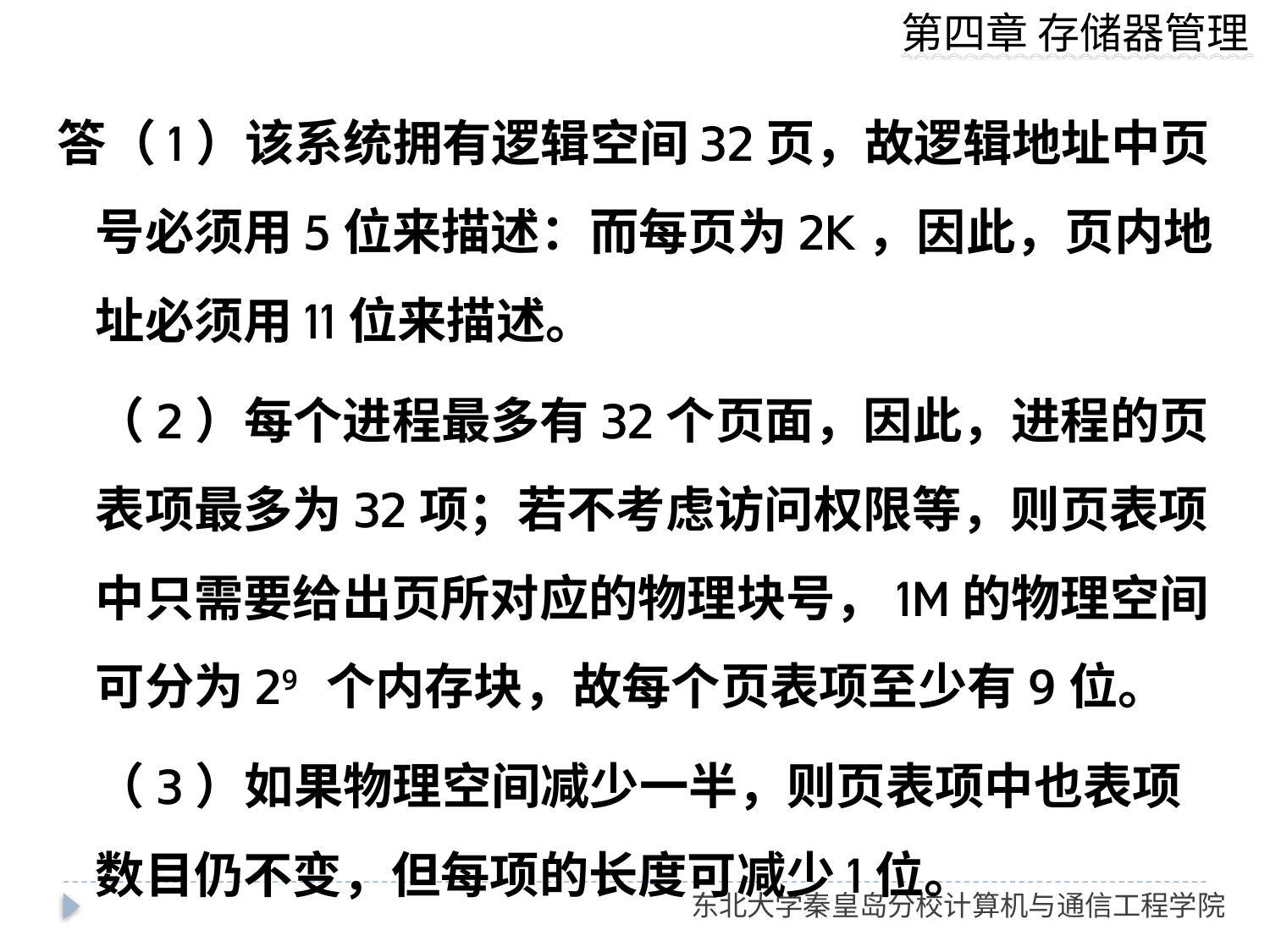

答（1）该系统拥有逻辑空间32页，故逻辑地址中页号必须用5位来描述：而每页为2K，因此，页内地址必须用11位来描述。
	（2）每个进程最多有32个页面，因此，进程的页表项最多为32项；若不考虑访问权限等，则页表项中只需要给出页所对应的物理块号，1M的物理空间可分为29 个内存块，故每个页表项至少有9位。
	（3）如果物理空间减少一半，则页表项中也表项数目仍不变，但每项的长度可减少1位。